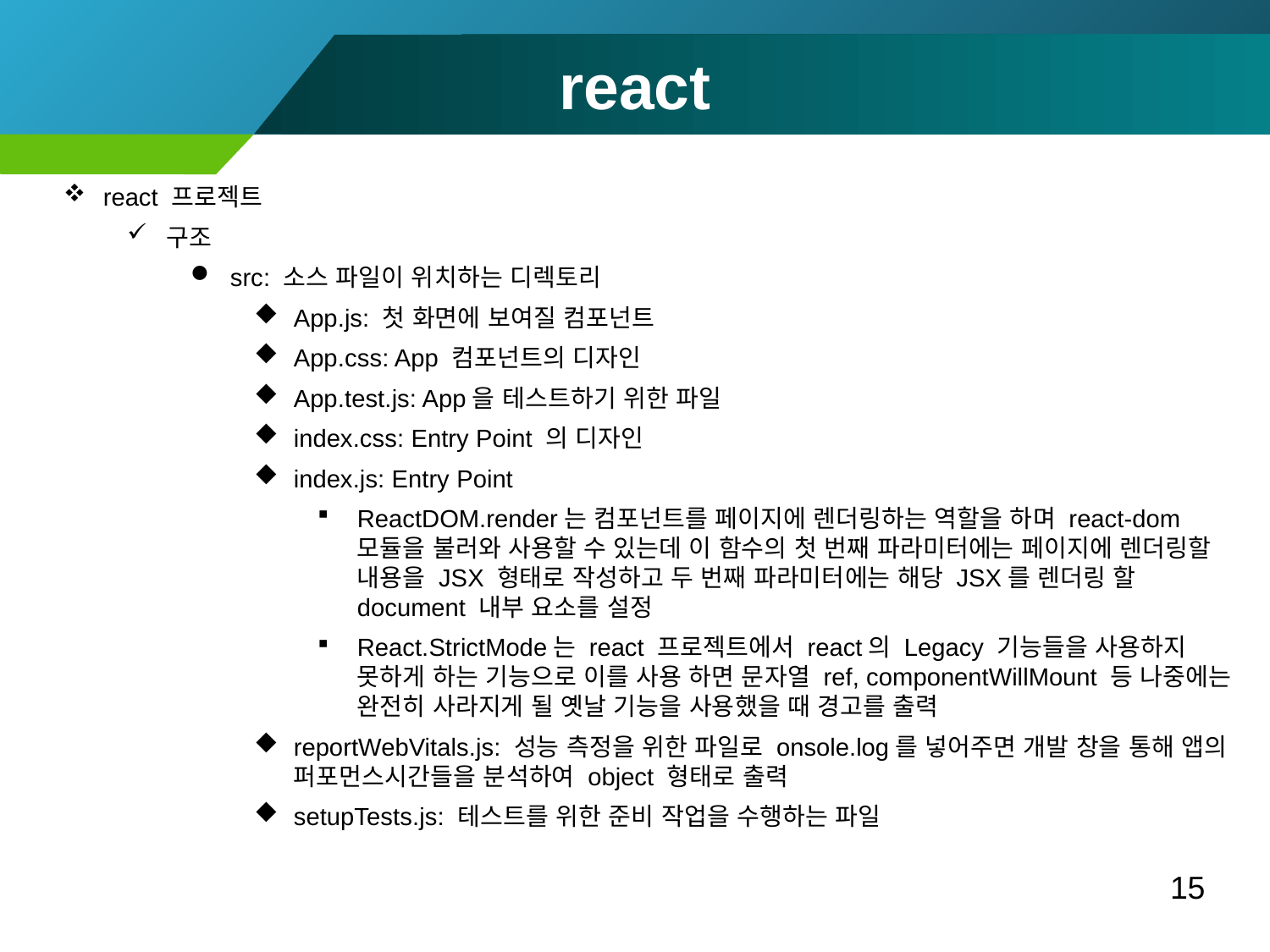

react
react 프로젝트
구조
src: 소스 파일이 위치하는 디렉토리
App.js: 첫 화면에 보여질 컴포넌트
App.css: App 컴포넌트의 디자인
App.test.js: App을 테스트하기 위한 파일
index.css: Entry Point 의 디자인
index.js: Entry Point
ReactDOM.render는 컴포넌트를 페이지에 렌더링하는 역할을 하며 react-dom 모듈을 불러와 사용할 수 있는데 이 함수의 첫 번째 파라미터에는 페이지에 렌더링할 내용을 JSX 형태로 작성하고 두 번째 파라미터에는 해당 JSX를 렌더링 할 document 내부 요소를 설정
React.StrictMode는 react 프로젝트에서 react의 Legacy 기능들을 사용하지 못하게 하는 기능으로 이를 사용 하면 문자열 ref, componentWillMount 등 나중에는 완전히 사라지게 될 옛날 기능을 사용했을 때 경고를 출력
reportWebVitals.js: 성능 측정을 위한 파일로 onsole.log를 넣어주면 개발 창을 통해 앱의 퍼포먼스시간들을 분석하여 object 형태로 출력
setupTests.js: 테스트를 위한 준비 작업을 수행하는 파일

15